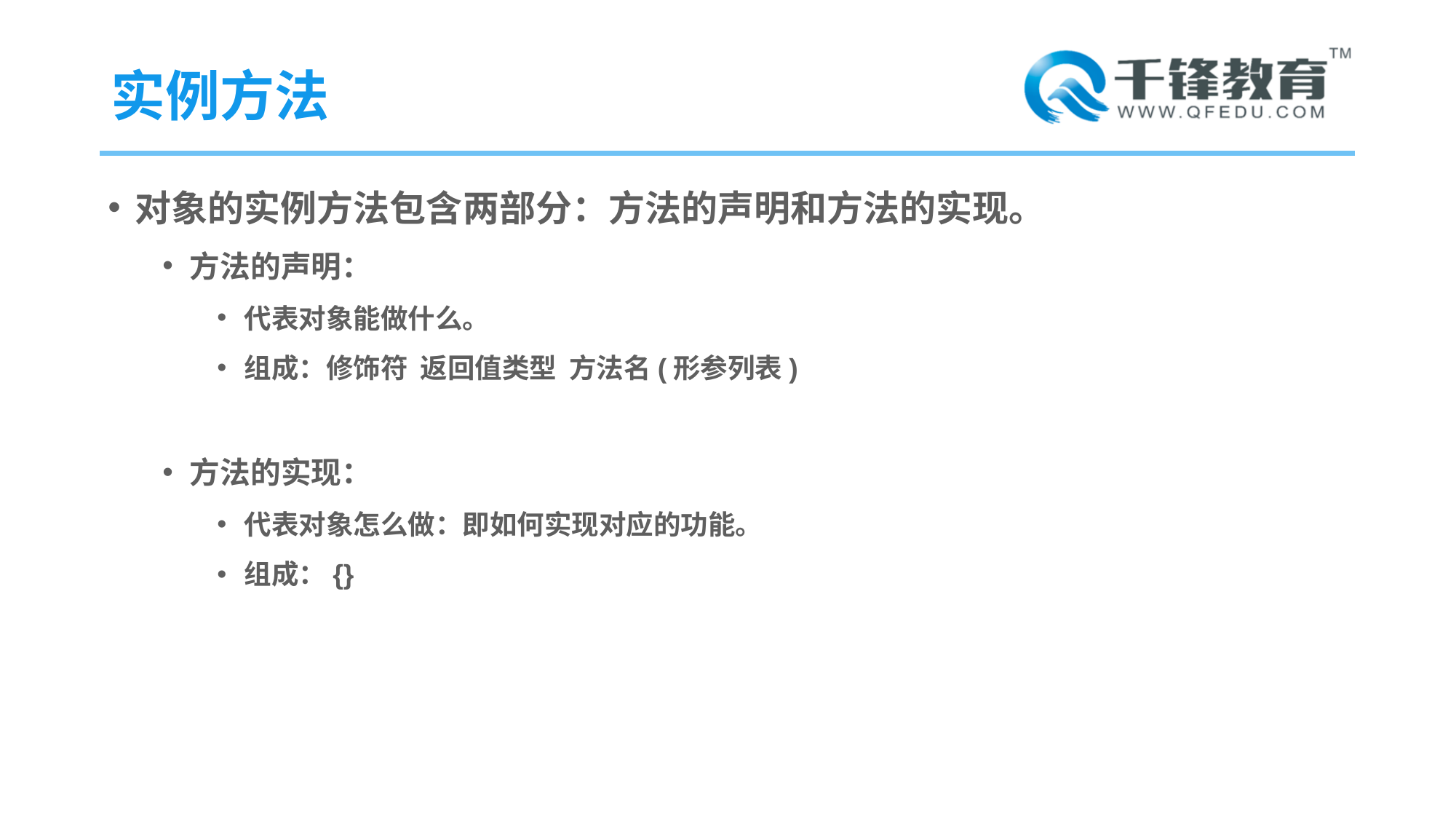

# 实例方法
对象的实例方法包含两部分：方法的声明和方法的实现。
方法的声明：
代表对象能做什么。
组成：修饰符  返回值类型  方法名(形参列表)

方法的实现：
代表对象怎么做：即如何实现对应的功能。
组成：{}